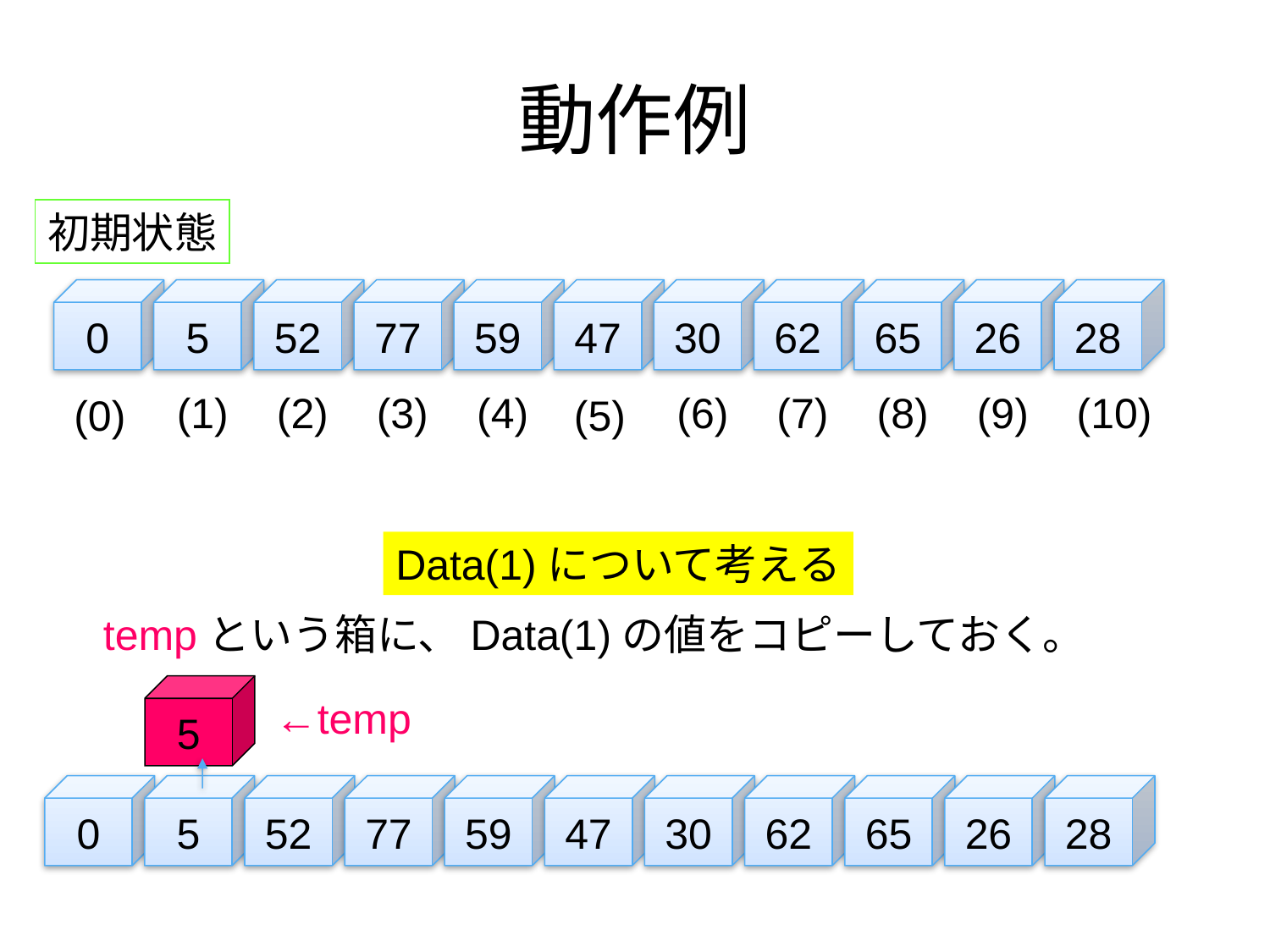

# 動作例
初期状態
0
5
52
77
59
47
30
62
65
26
28
(1)
(2)
(3)
(4)
(6)
(7)
(8)
(9)
(10)
(0)
(5)
Data(1)について考える
tempという箱に、Data(1)の値をコピーしておく。
5
←temp

0
5
52
77
59
47
30
62
65
26
28